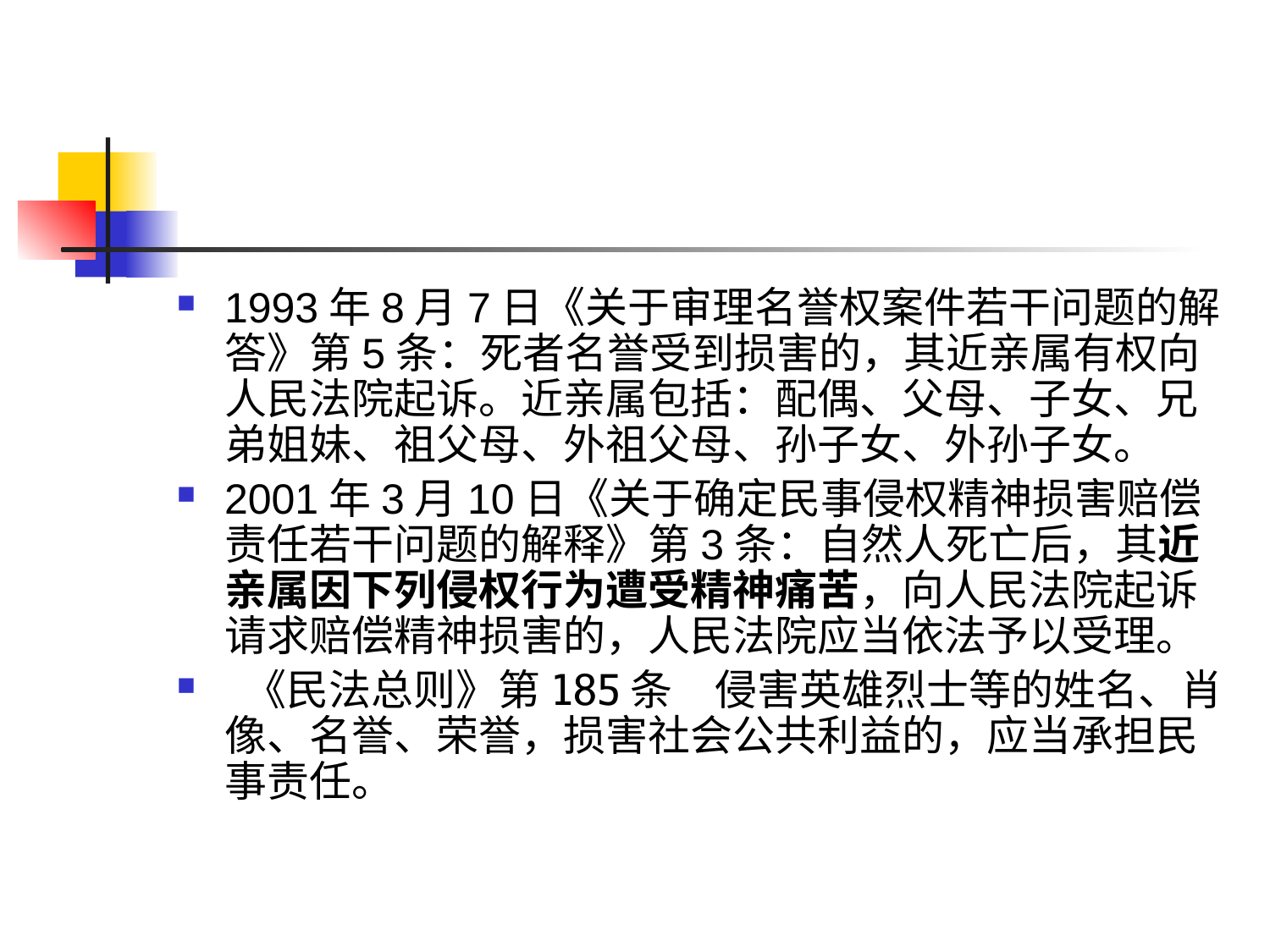

#
1993年8月7日《关于审理名誉权案件若干问题的解答》第5条：死者名誉受到损害的，其近亲属有权向人民法院起诉。近亲属包括：配偶、父母、子女、兄弟姐妹、祖父母、外祖父母、孙子女、外孙子女。
2001年3月10日《关于确定民事侵权精神损害赔偿责任若干问题的解释》第3条：自然人死亡后，其近亲属因下列侵权行为遭受精神痛苦，向人民法院起诉请求赔偿精神损害的，人民法院应当依法予以受理。
 《民法总则》第185条　侵害英雄烈士等的姓名、肖像、名誉、荣誉，损害社会公共利益的，应当承担民事责任。